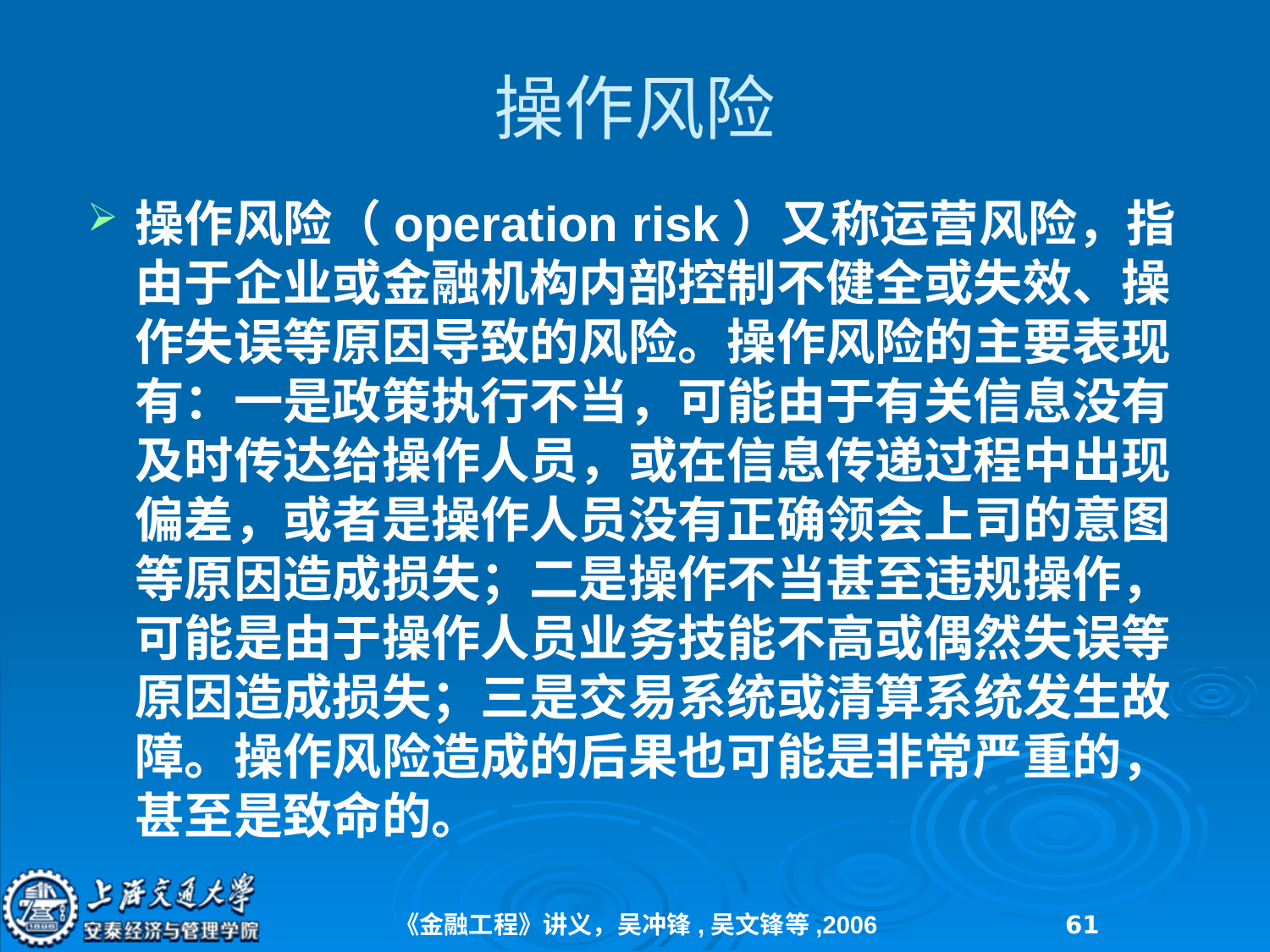

# 操作风险
操作风险（operation risk）又称运营风险，指由于企业或金融机构内部控制不健全或失效、操作失误等原因导致的风险。操作风险的主要表现有：一是政策执行不当，可能由于有关信息没有及时传达给操作人员，或在信息传递过程中出现偏差，或者是操作人员没有正确领会上司的意图等原因造成损失；二是操作不当甚至违规操作，可能是由于操作人员业务技能不高或偶然失误等原因造成损失；三是交易系统或清算系统发生故障。操作风险造成的后果也可能是非常严重的，甚至是致命的。